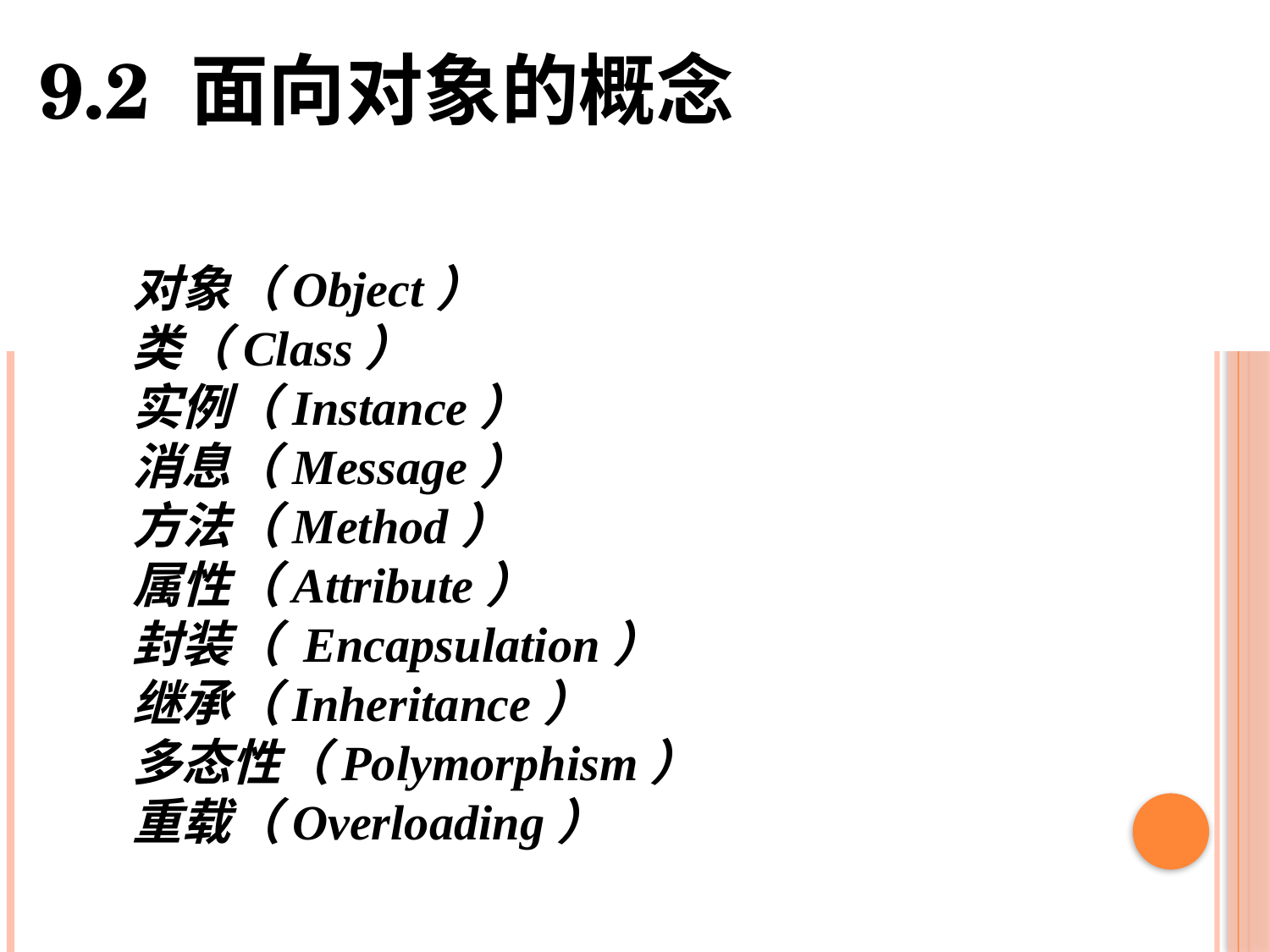

9.2 面向对象的概念

对象（Object）
类（Class）
实例（Instance）
消息（Message）
方法（Method）
属性（Attribute）
封装（ Encapsulation）
继承（Inheritance）
多态性（Polymorphism）
重载（Overloading）